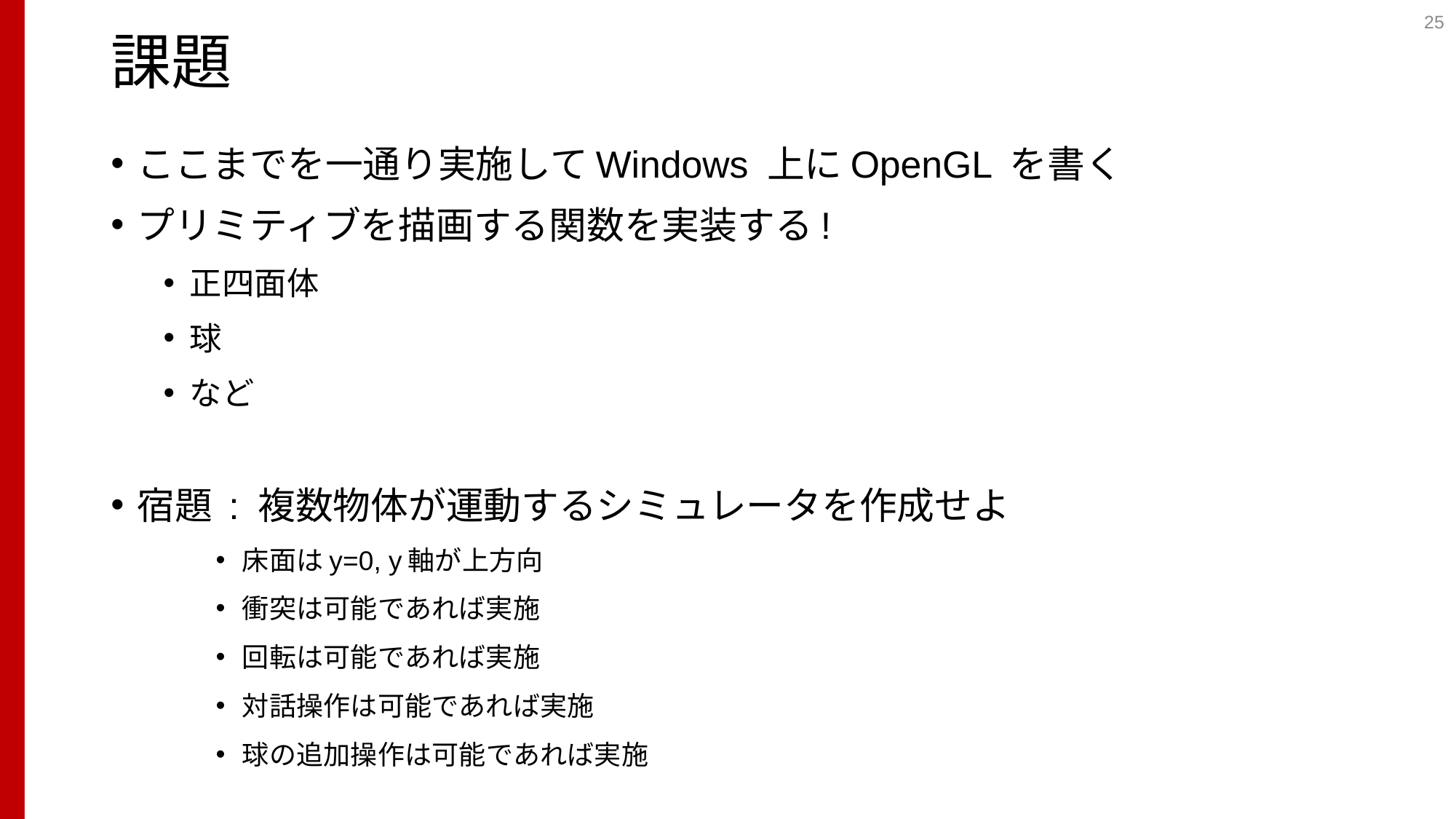

25
# 課題
ここまでを一通り実施してWindows 上にOpenGL を書く
プリミティブを描画する関数を実装する!
正四面体
球
など

宿題 : 複数物体が運動するシミュレータを作成せよ
床面はy=0, y軸が上方向
衝突は可能であれば実施
回転は可能であれば実施
対話操作は可能であれば実施
球の追加操作は可能であれば実施